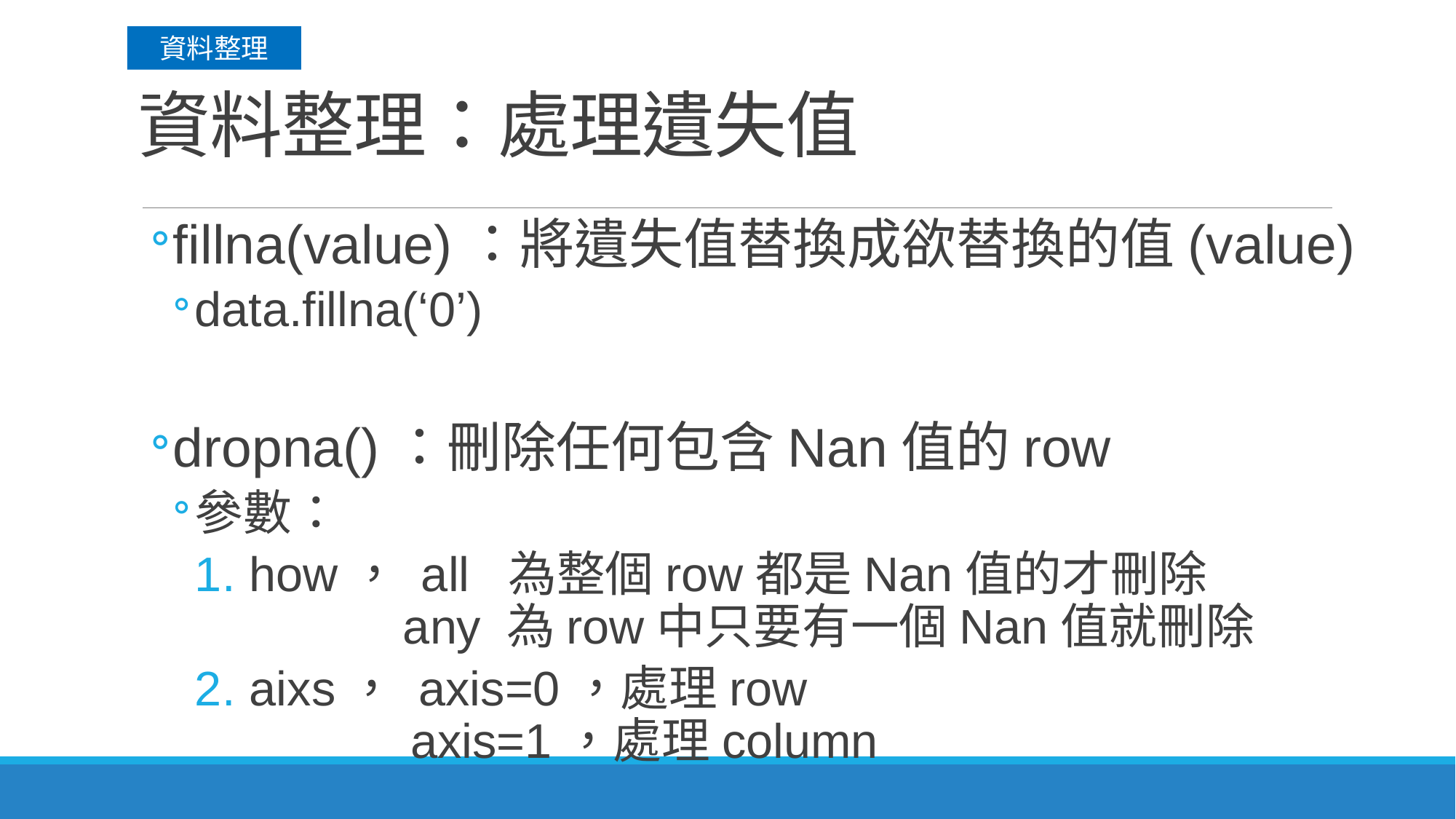

資料整理
# 資料整理：處理遺失值
fillna(value)：將遺失值替換成欲替換的值(value)
data.fillna(‘0’)

dropna()：刪除任何包含Nan值的row
參數：
how， all  為整個row都是Nan值的才刪除
             any 為row中只要有一個Nan值就刪除
aixs， axis=0，處理row
            axis=1，處理column